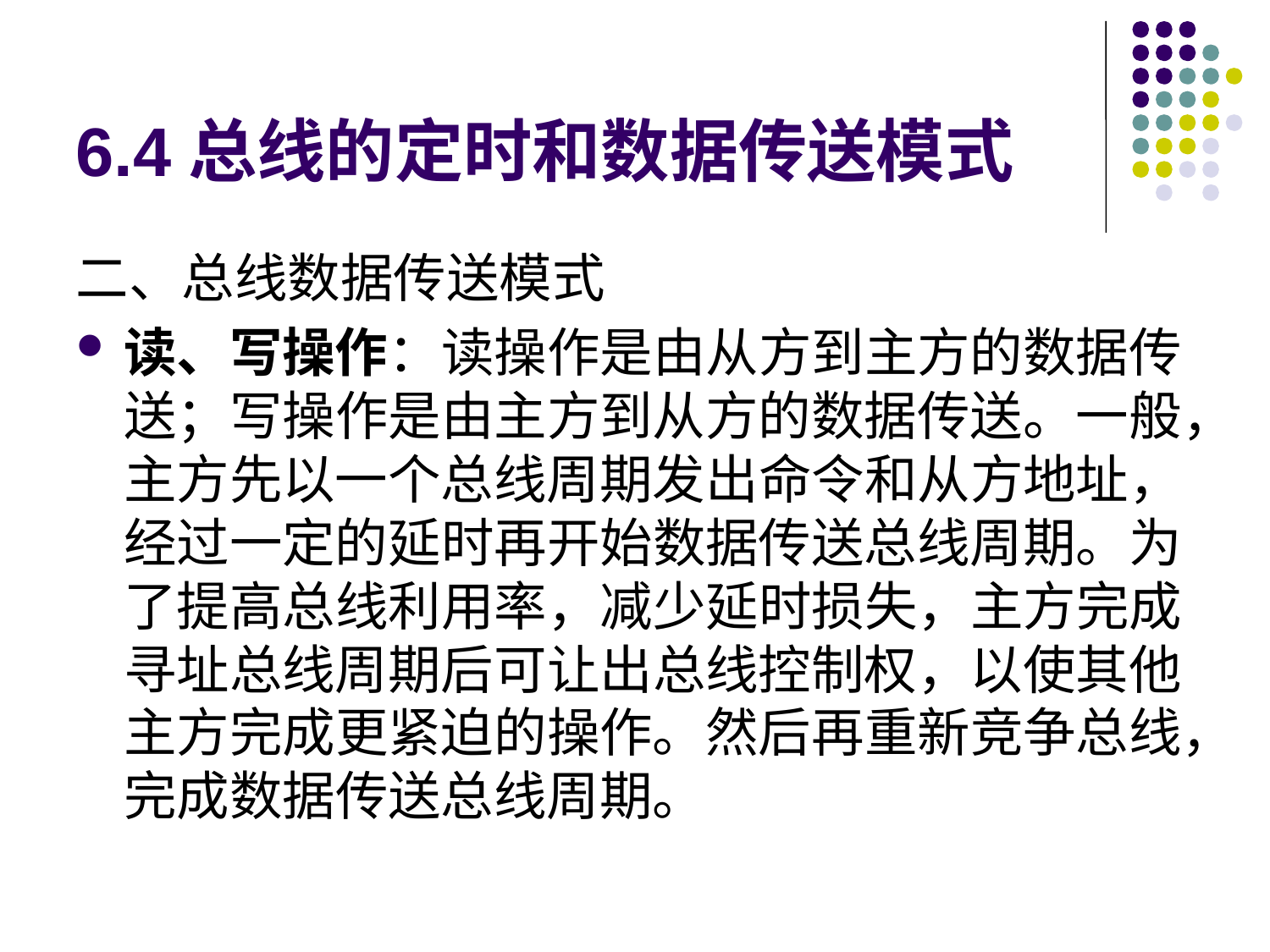

# 6.4总线的定时和数据传送模式
二、总线数据传送模式
读、写操作：读操作是由从方到主方的数据传送；写操作是由主方到从方的数据传送。一般，主方先以一个总线周期发出命令和从方地址，经过一定的延时再开始数据传送总线周期。为了提高总线利用率，减少延时损失，主方完成寻址总线周期后可让出总线控制权，以使其他主方完成更紧迫的操作。然后再重新竞争总线，完成数据传送总线周期。

16